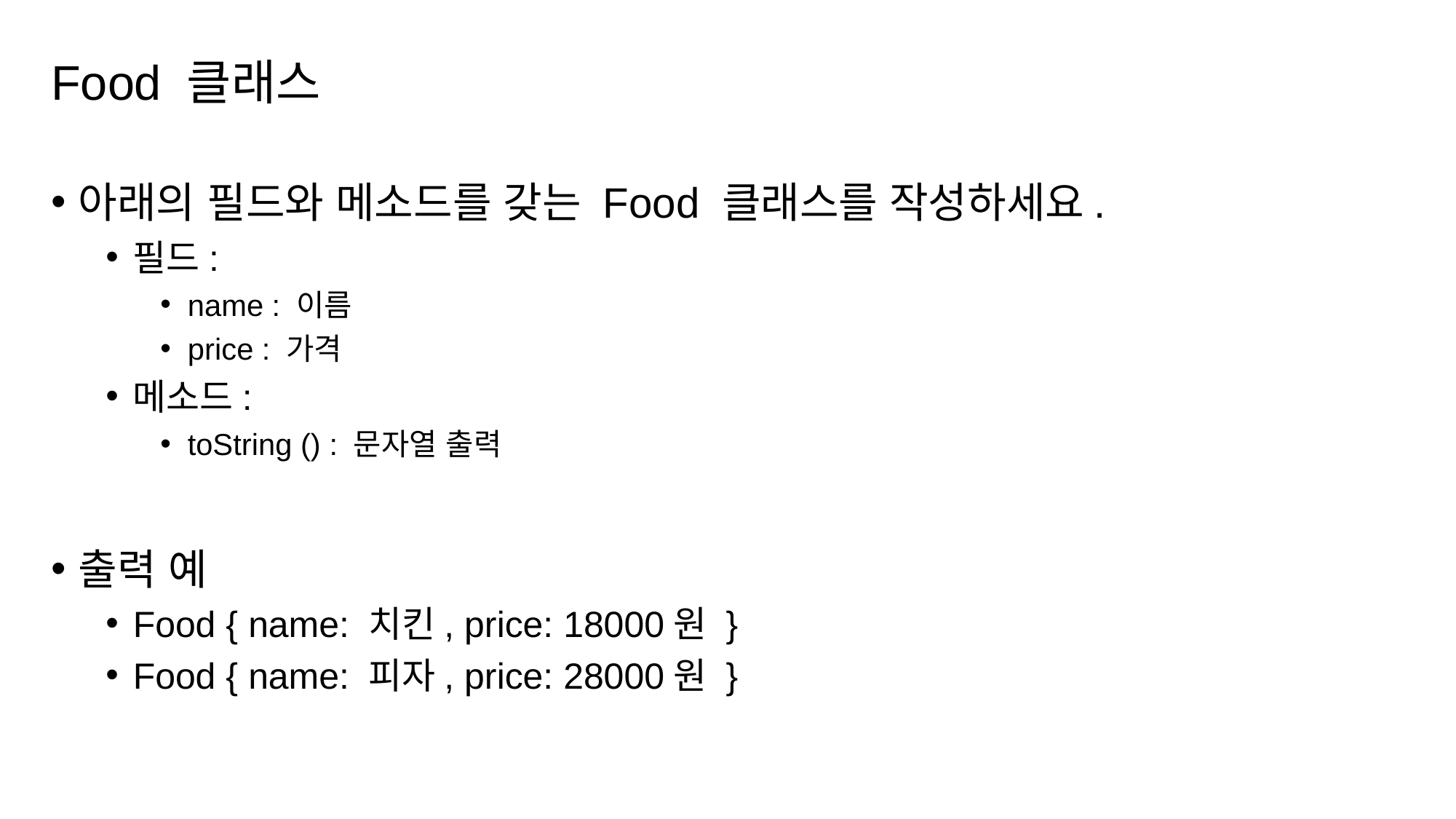

# Food 클래스
아래의 필드와 메소드를 갖는 Food 클래스를 작성하세요.
필드:
name : 이름
price : 가격
메소드:
toString () : 문자열 출력

출력 예
Food { name: 치킨, price: 18000원 }
Food { name: 피자, price: 28000원 }